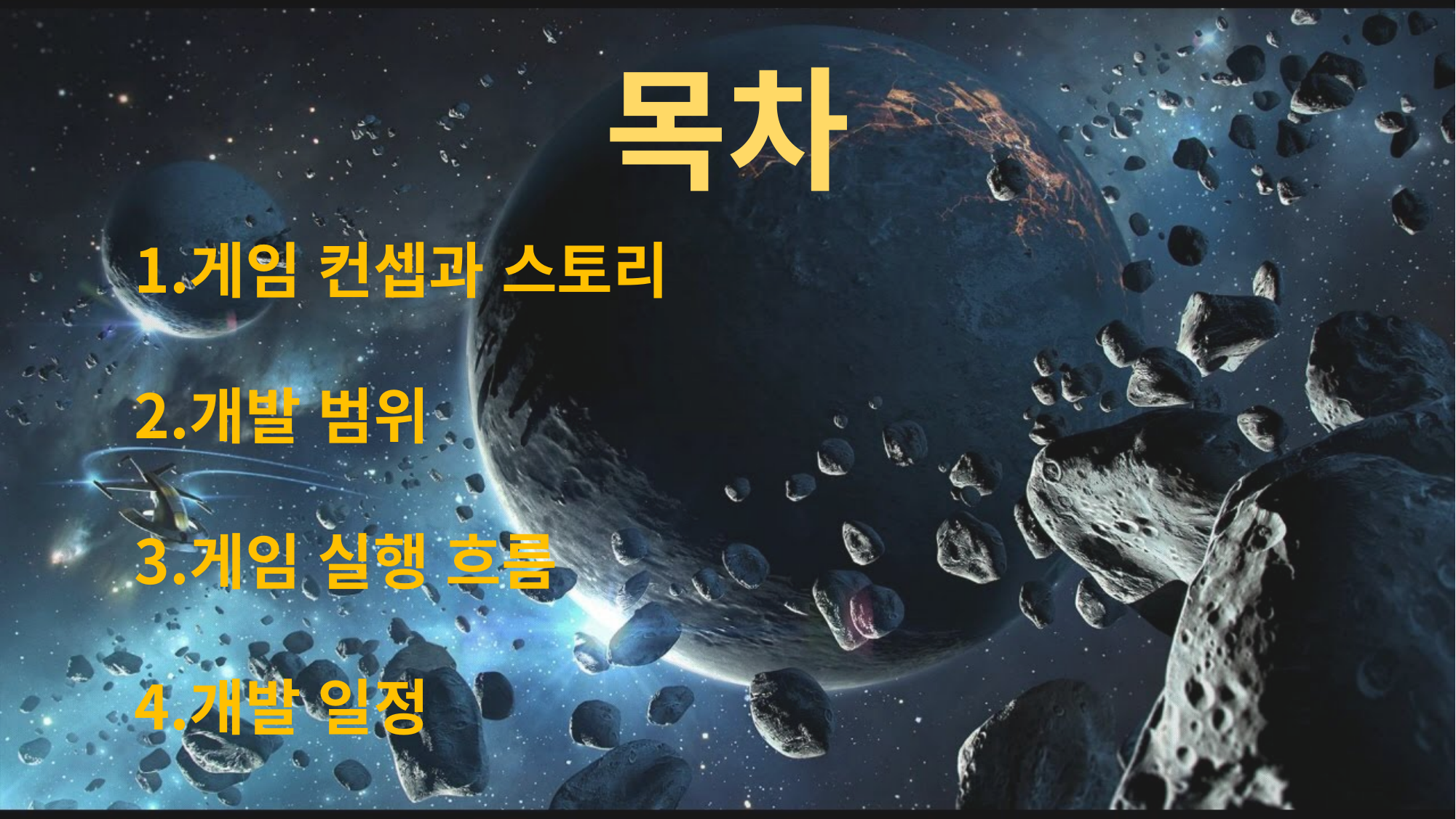

목차
게임 컨셉과 스토리

개발 범위

게임 실행 흐름

개발 일정